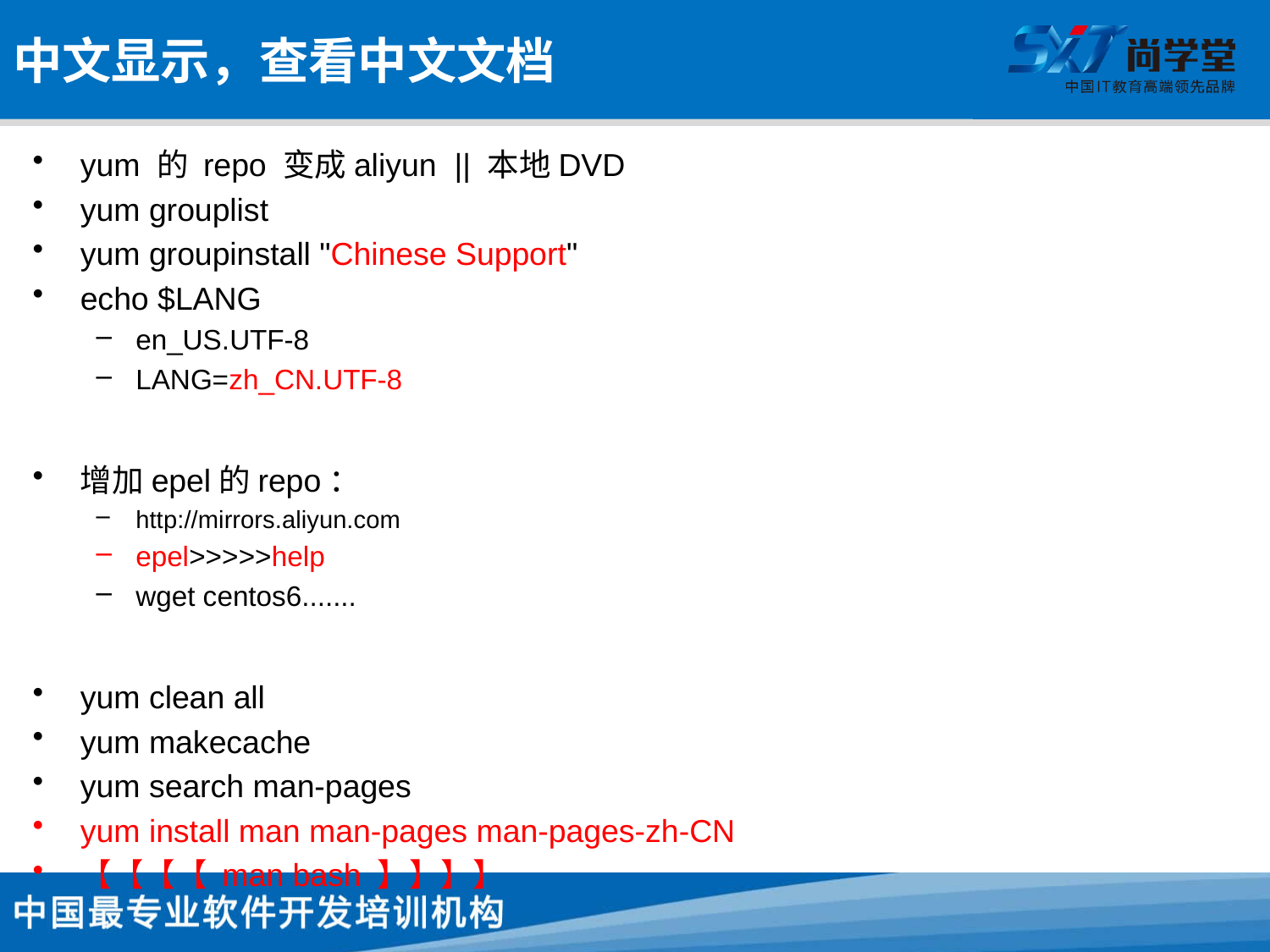

# 中文显示，查看中文文档
yum 的 repo 变成aliyun  || 本地DVD
yum grouplist
yum groupinstall "Chinese Support"
echo $LANG
en_US.UTF-8
LANG=zh_CN.UTF-8

增加epel的repo：
http://mirrors.aliyun.com
epel>>>>>help
wget centos6.......

yum clean all
yum makecache
yum search man-pages
yum install man man-pages man-pages-zh-CN
【【【【 man bash 】】】】